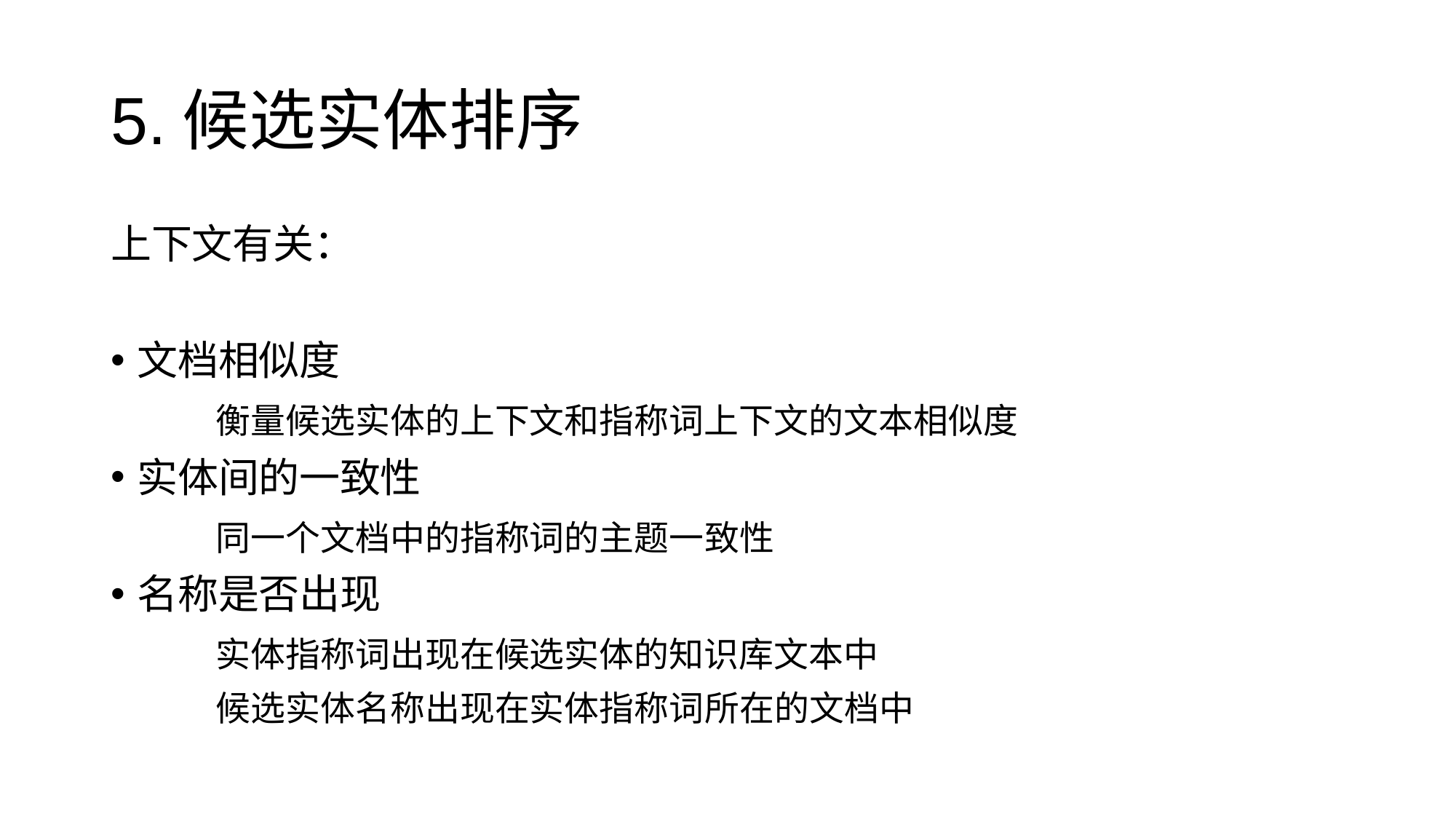

# 5.候选实体排序
上下文有关：

文档相似度
	衡量候选实体的上下文和指称词上下文的文本相似度
实体间的一致性
	同一个文档中的指称词的主题一致性
名称是否出现
	实体指称词出现在候选实体的知识库文本中
	候选实体名称出现在实体指称词所在的文档中